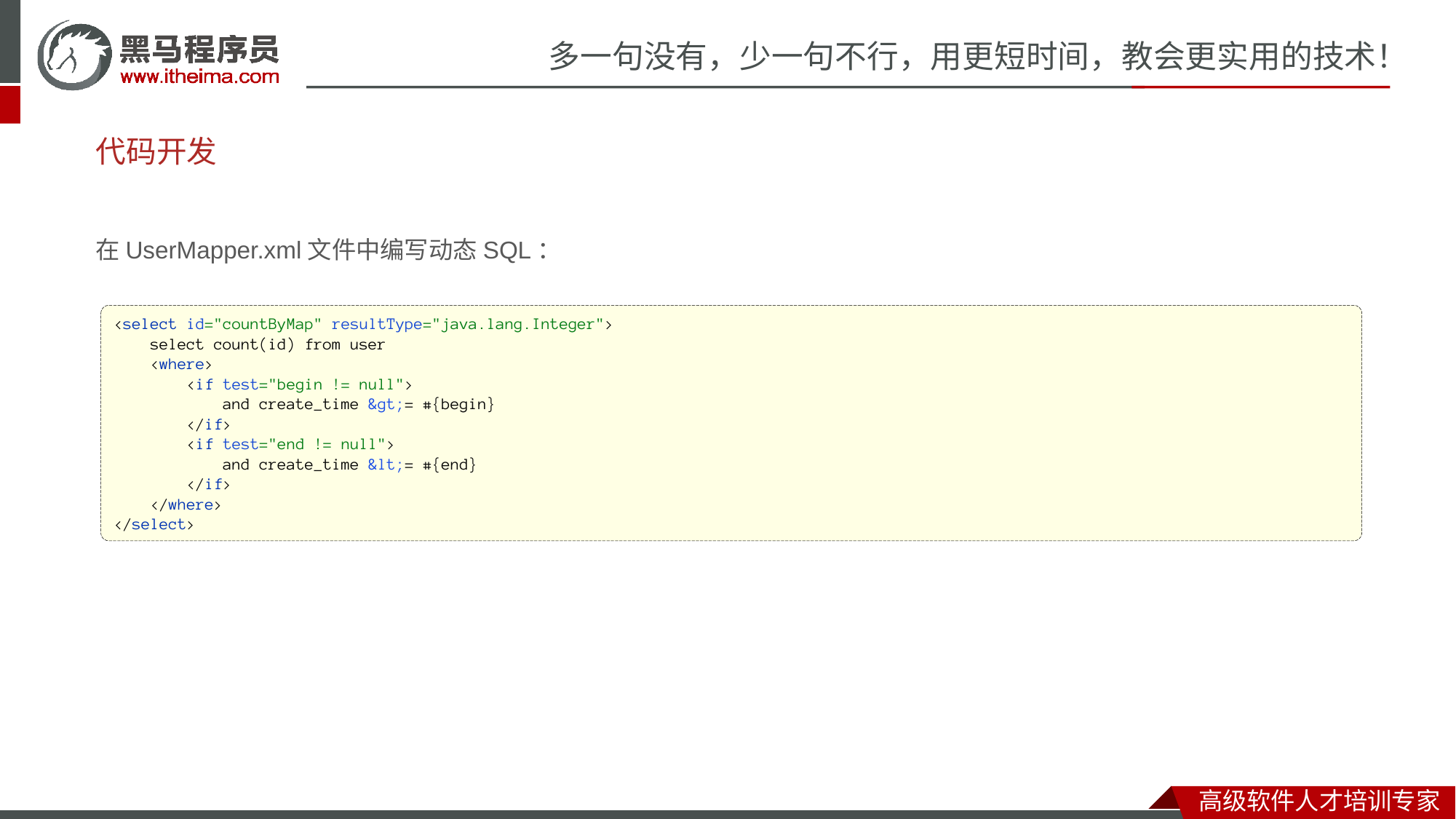

# 代码开发
在UserMapper.xml文件中编写动态SQL：
<select id="countByMap" resultType="java.lang.Integer">
    select count(id) from user
    <where>
        <if test="begin != null">
            and create_time &gt;= #{begin}
        </if>
        <if test="end != null">
            and create_time &lt;= #{end}
        </if>
    </where>
</select>